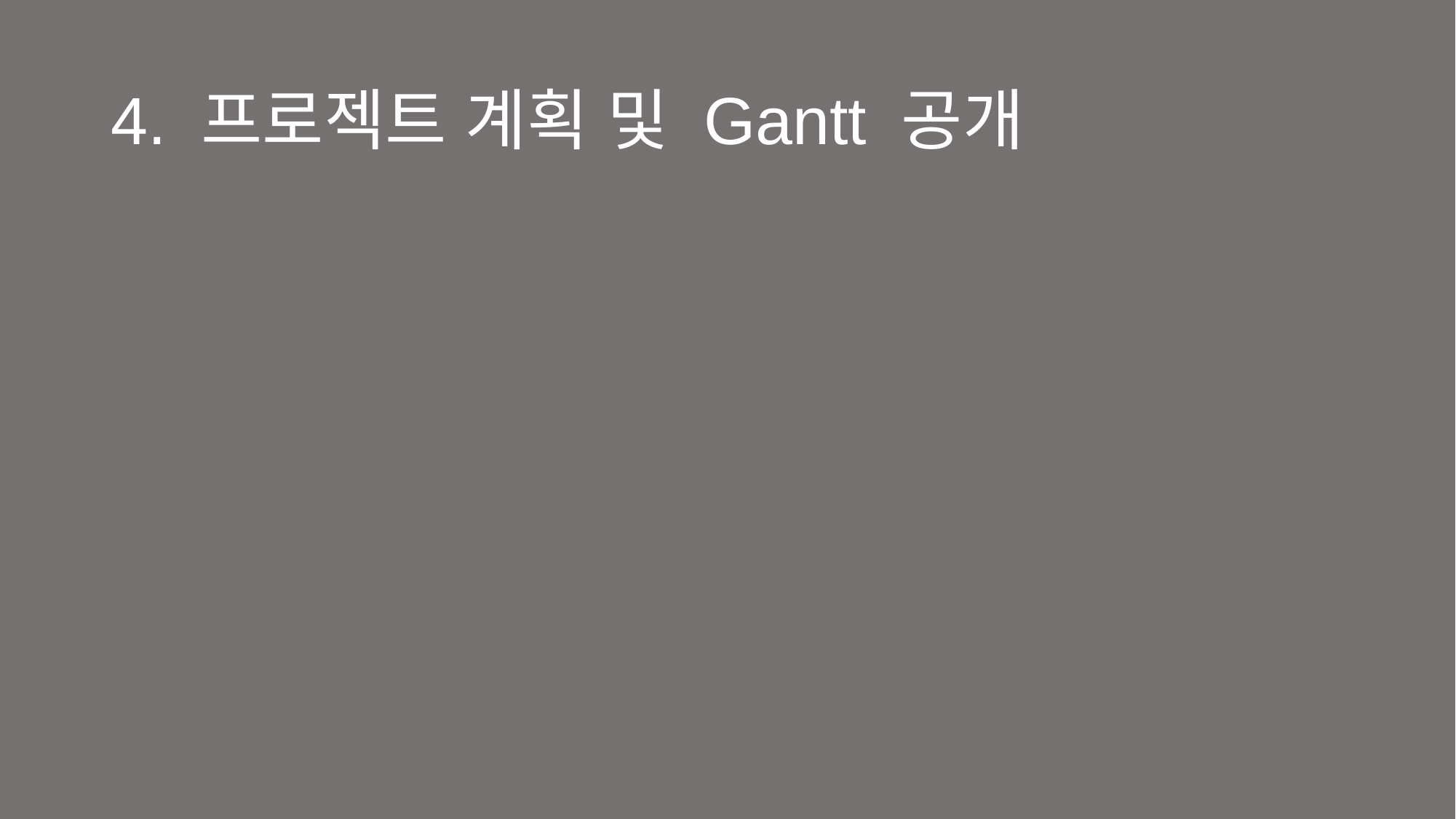

# 4. 프로젝트 계획 및 Gantt 공개